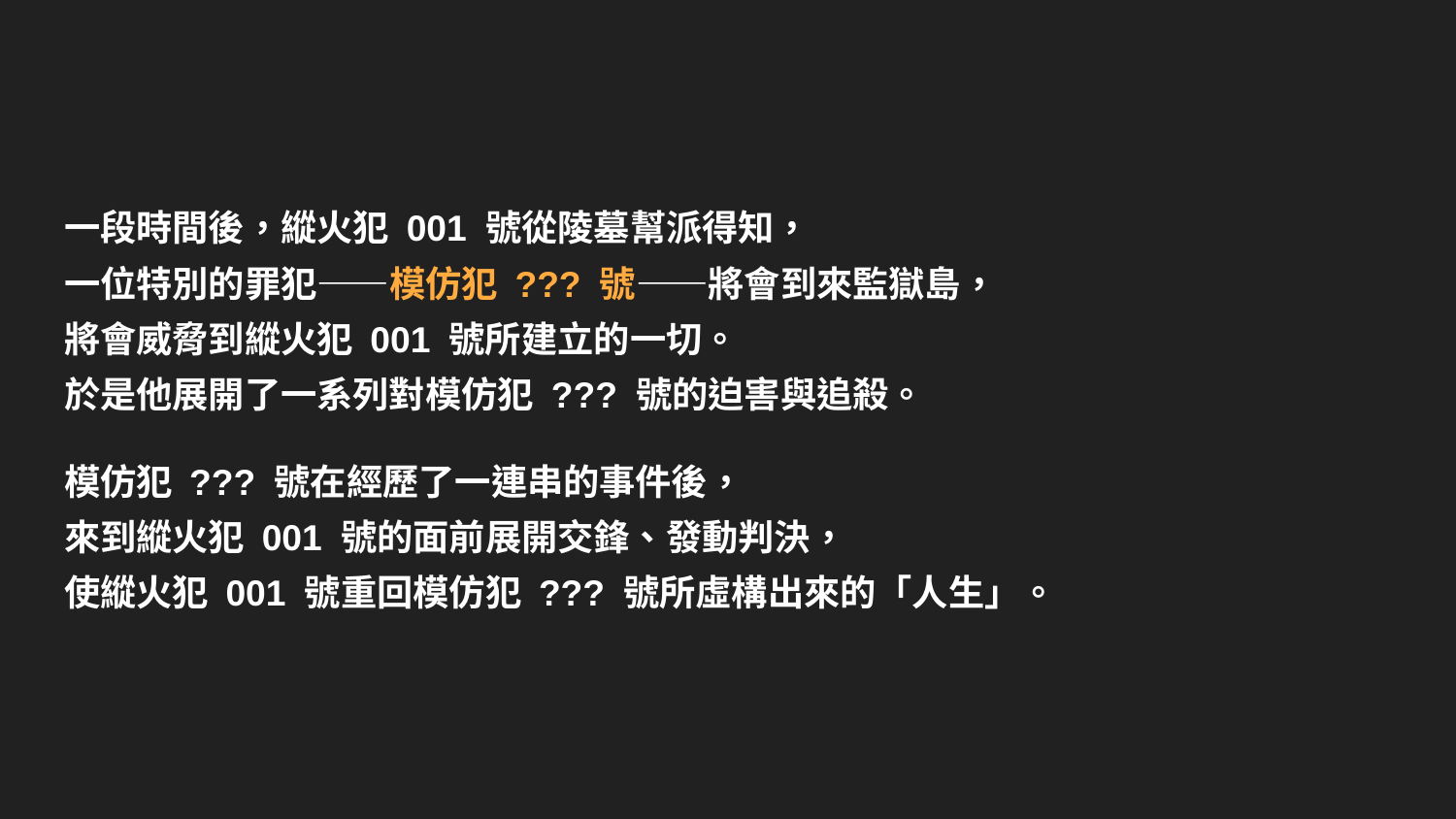

# 一段時間後，縱火犯 001 號從陵墓幫派得知，
一位特別的罪犯——模仿犯 ??? 號——將會到來監獄島，
將會威脅到縱火犯 001 號所建立的一切。
於是他展開了一系列對模仿犯 ??? 號的迫害與追殺。
模仿犯 ??? 號在經歷了一連串的事件後，
來到縱火犯 001 號的面前展開交鋒、發動判決，
使縱火犯 001 號重回模仿犯 ??? 號所虛構出來的「人生」。